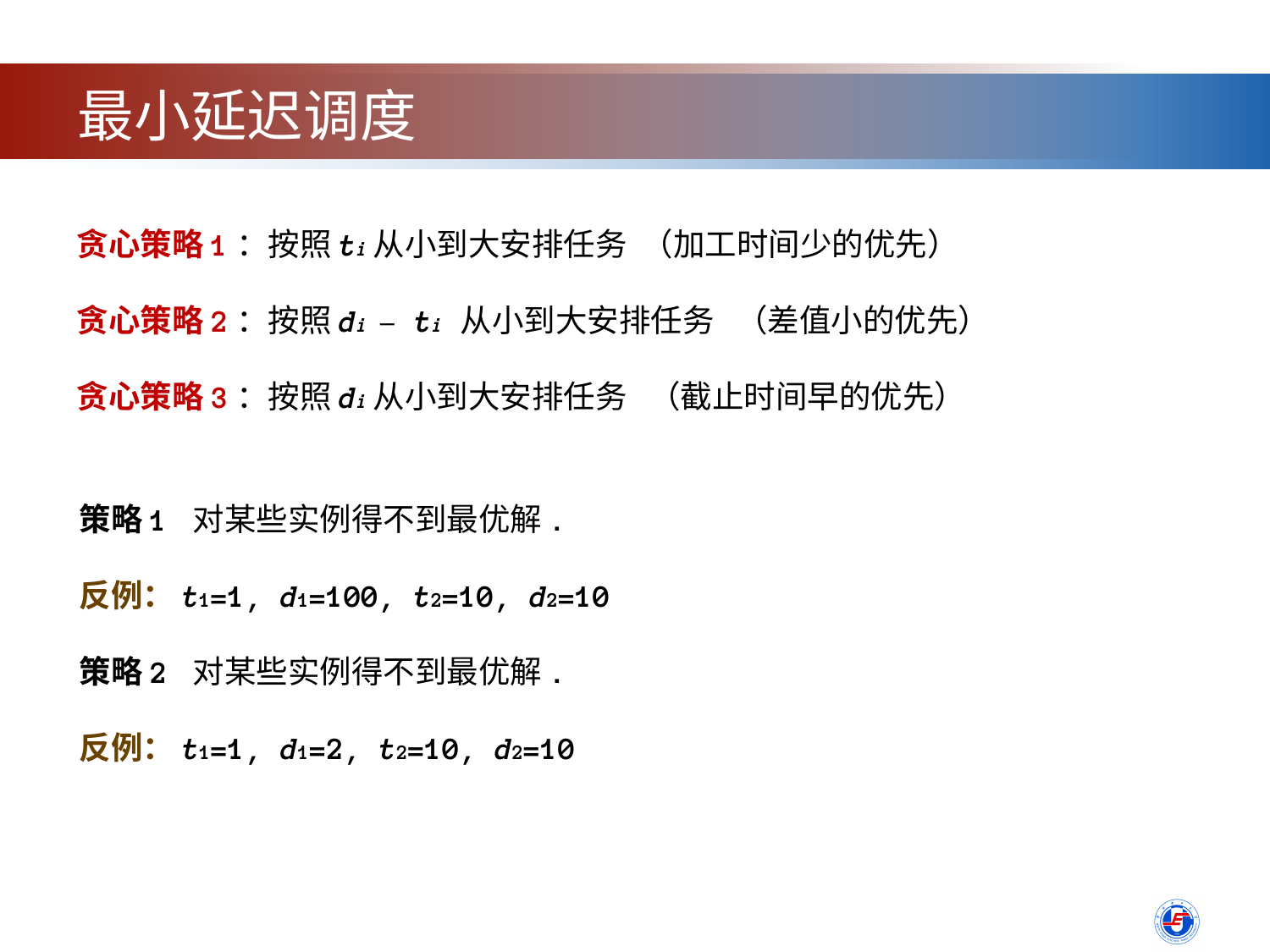

最小延迟调度
贪心策略1：按照ti从小到大安排任务  （加工时间少的优先）
贪心策略2：按照di − ti 从小到大安排任务   （差值小的优先）
贪心策略3：按照di从小到大安排任务   （截止时间早的优先）
策略1 对某些实例得不到最优解.
反例：t1=1, d1=100, t2=10, d2=10
策略2 对某些实例得不到最优解.
反例：t1=1, d1=2, t2=10, d2=10